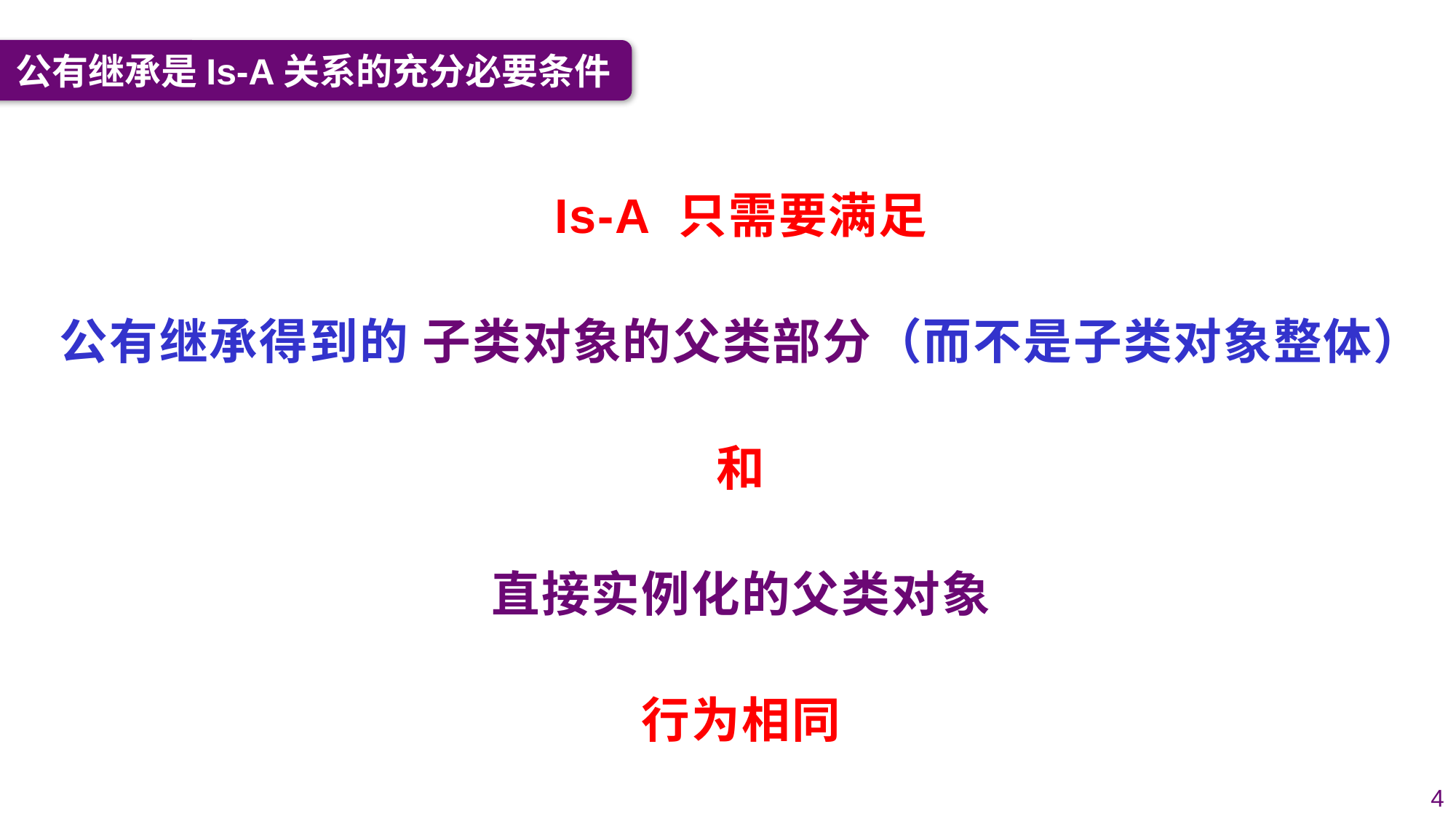

公有继承是Is-A关系的充分必要条件
Is-A 只需要满足
公有继承得到的 子类对象的父类部分（而不是子类对象整体）
和
直接实例化的父类对象
行为相同
4